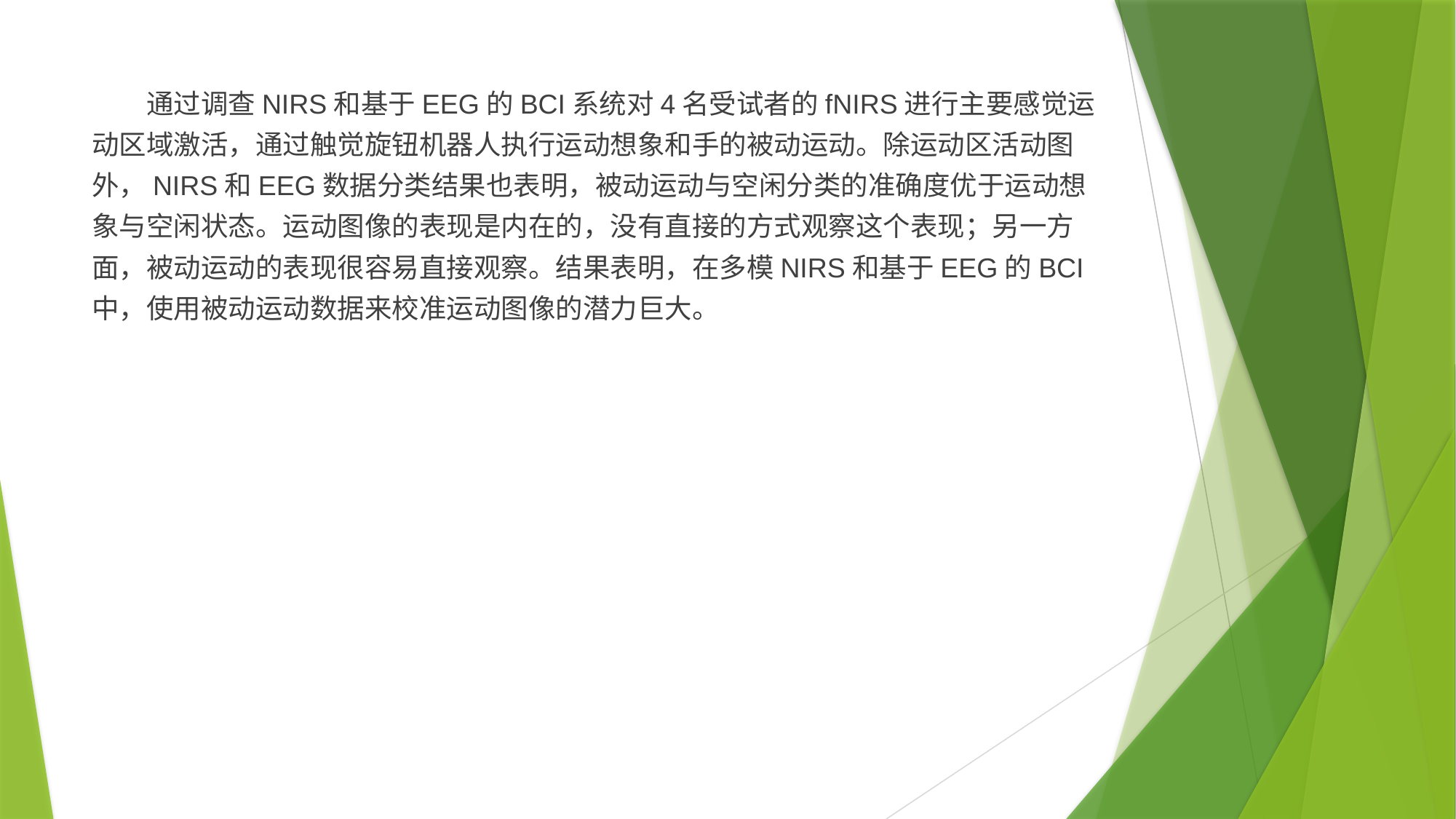

#
通过调查NIRS和基于EEG的BCI系统对4名受试者的fNIRS进行主要感觉运动区域激活，通过触觉旋钮机器人执行运动想象和手的被动运动。除运动区活动图外，NIRS和EEG数据分类结果也表明，被动运动与空闲分类的准确度优于运动想象与空闲状态。运动图像的表现是内在的，没有直接的方式观察这个表现；另一方面，被动运动的表现很容易直接观察。结果表明，在多模NIRS和基于EEG的BCI中，使用被动运动数据来校准运动图像的潜力巨大。